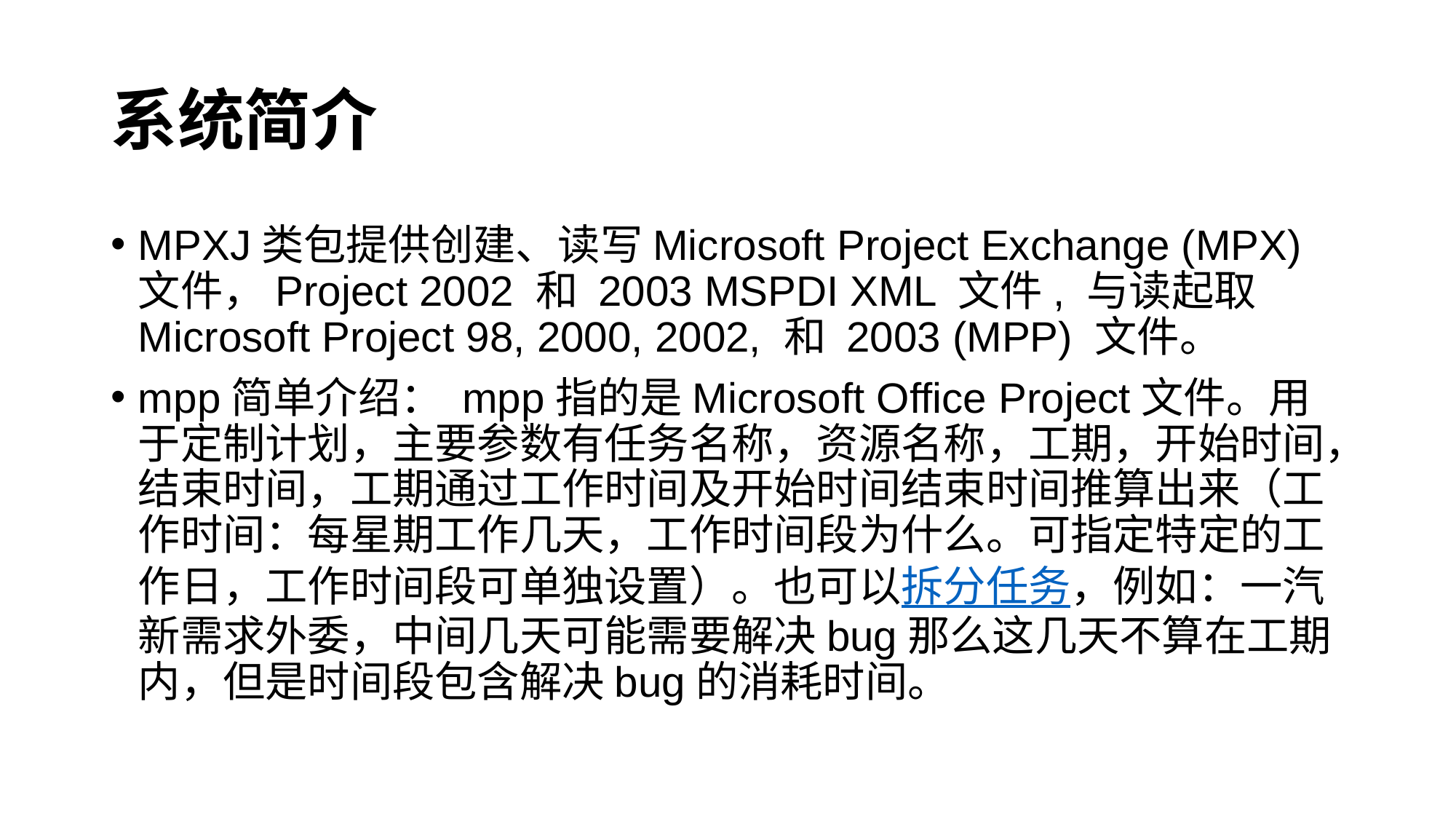

# 系统简介
MPXJ类包提供创建、读写Microsoft Project Exchange (MPX)文件，Project 2002 和 2003 MSPDI XML 文件, 与读起取Microsoft Project 98, 2000, 2002, 和 2003 (MPP) 文件。
mpp简单介绍： mpp指的是Microsoft Office Project文件。用于定制计划，主要参数有任务名称，资源名称，工期，开始时间，结束时间，工期通过工作时间及开始时间结束时间推算出来（工作时间：每星期工作几天，工作时间段为什么。可指定特定的工作日，工作时间段可单独设置）。也可以拆分任务，例如：一汽新需求外委，中间几天可能需要解决bug那么这几天不算在工期内，但是时间段包含解决bug的消耗时间。